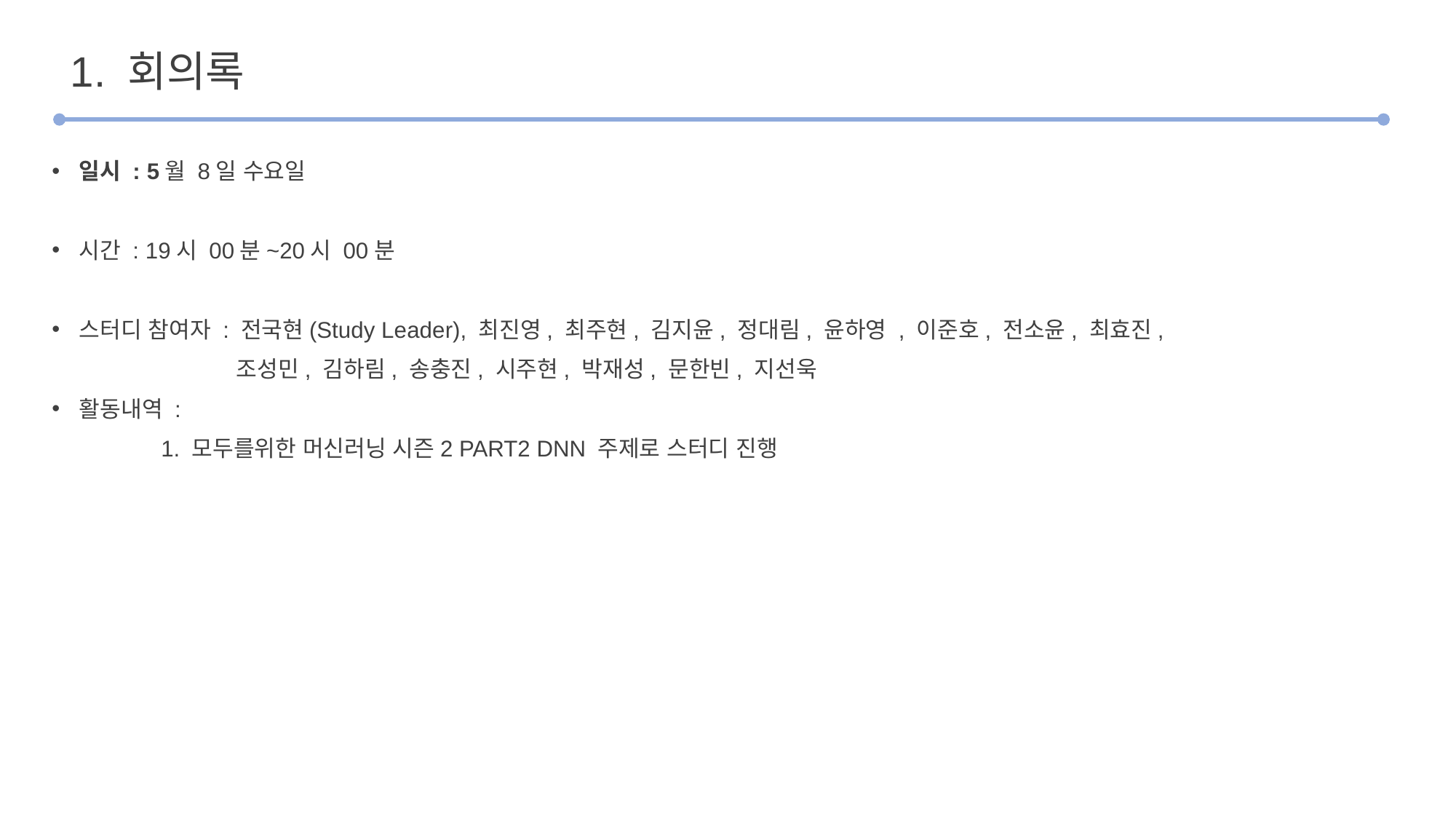

# 1. 회의록
일시 : 5월 8일 수요일

시간 : 19시 00분~20시 00분

스터디 참여자 : 전국현(Study Leader), 최진영, 최주현, 김지윤, 정대림, 윤하영 , 이준호, 전소윤, 최효진,
	           조성민, 김하림, 송충진, 시주현, 박재성, 문한빈, 지선욱
활동내역 :
 	1. 모두를위한 머신러닝 시즌2 PART2 DNN 주제로 스터디 진행